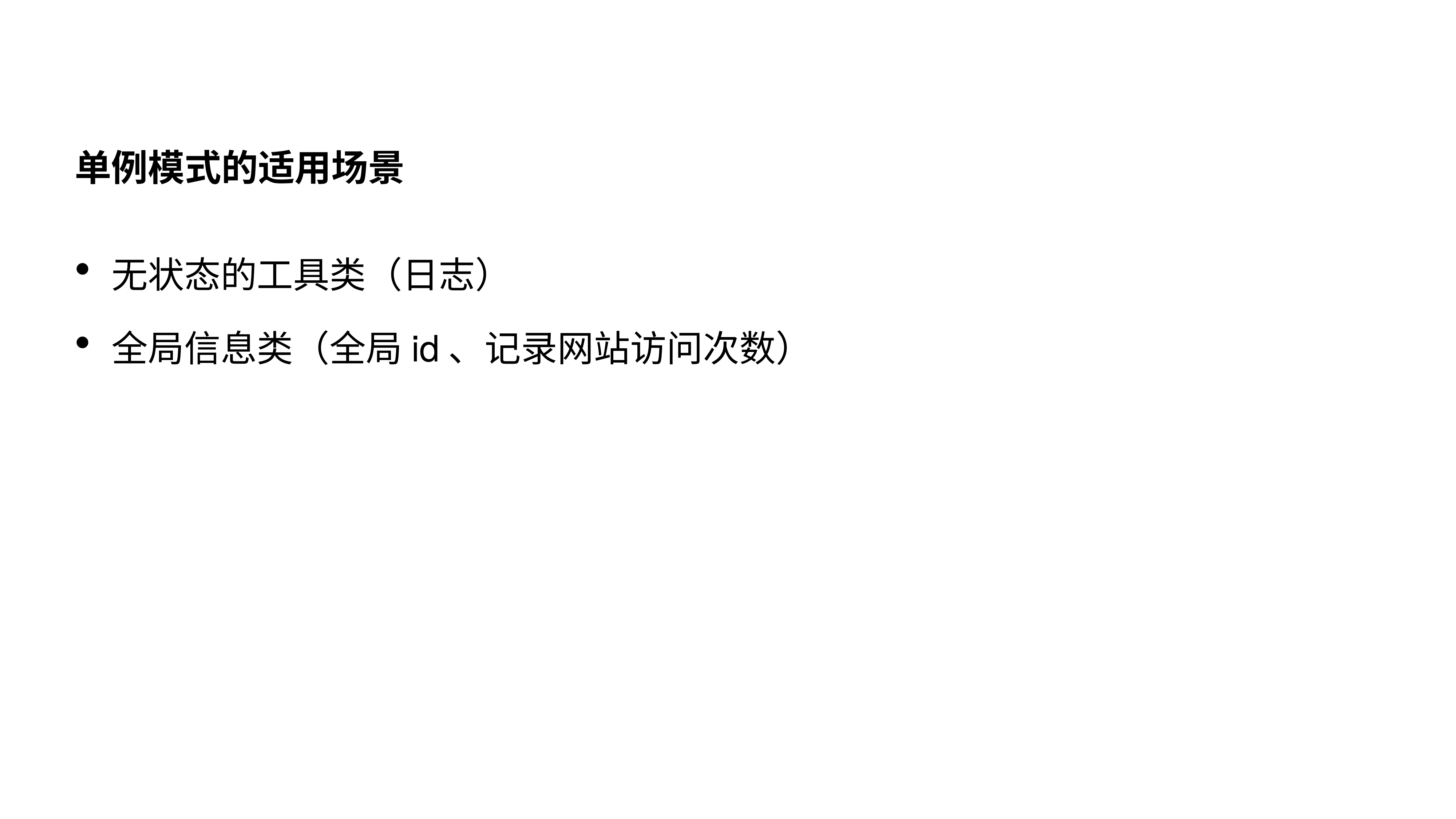

#
单例模式的适用场景
无状态的工具类（日志）
全局信息类（全局id、记录网站访问次数）